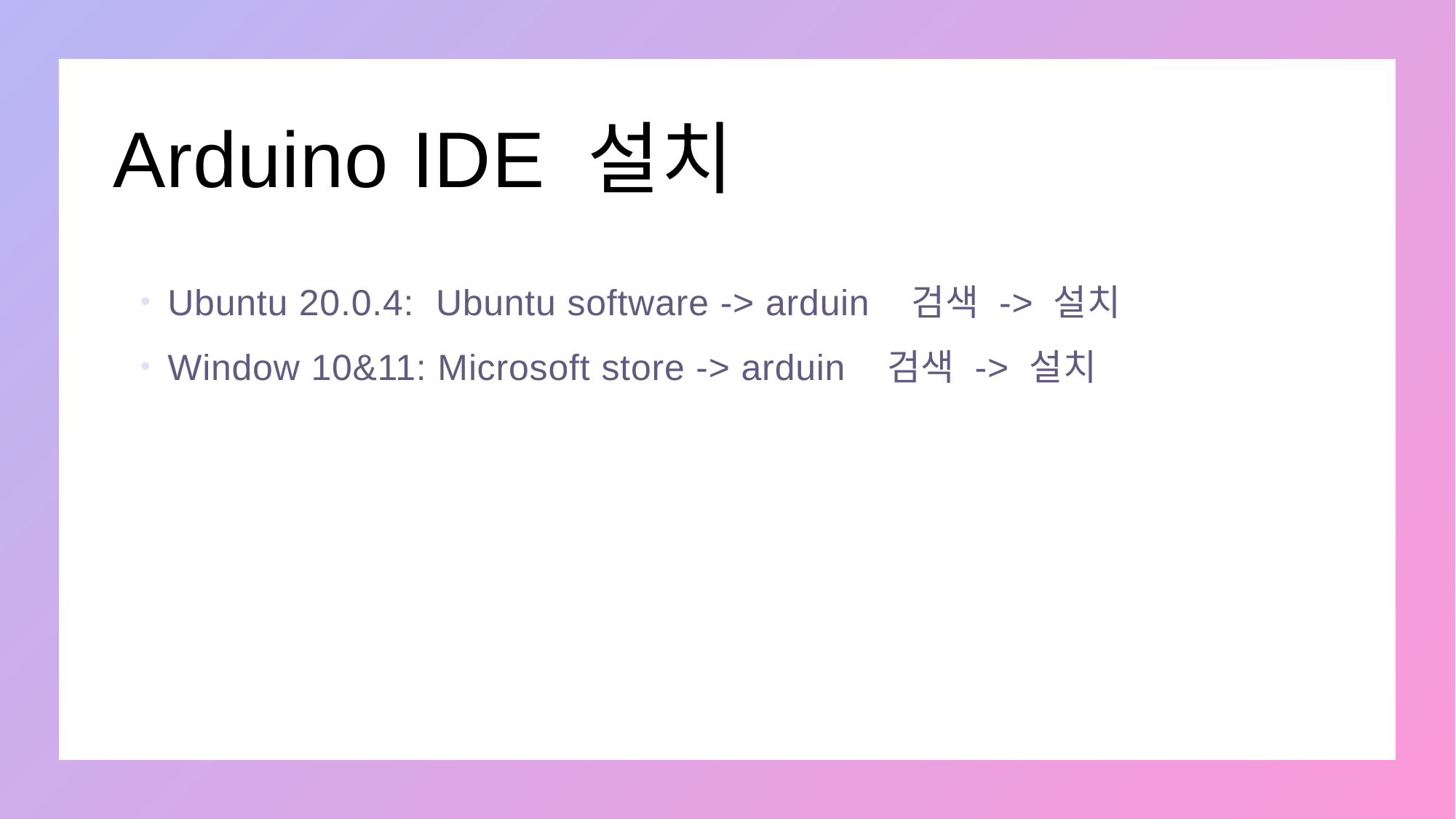

# Arduino IDE 설치
Ubuntu 20.0.4:  Ubuntu software -> arduino 검색 -> 설치
Window 10&11: Microsoft store -> arduino 검색 -> 설치